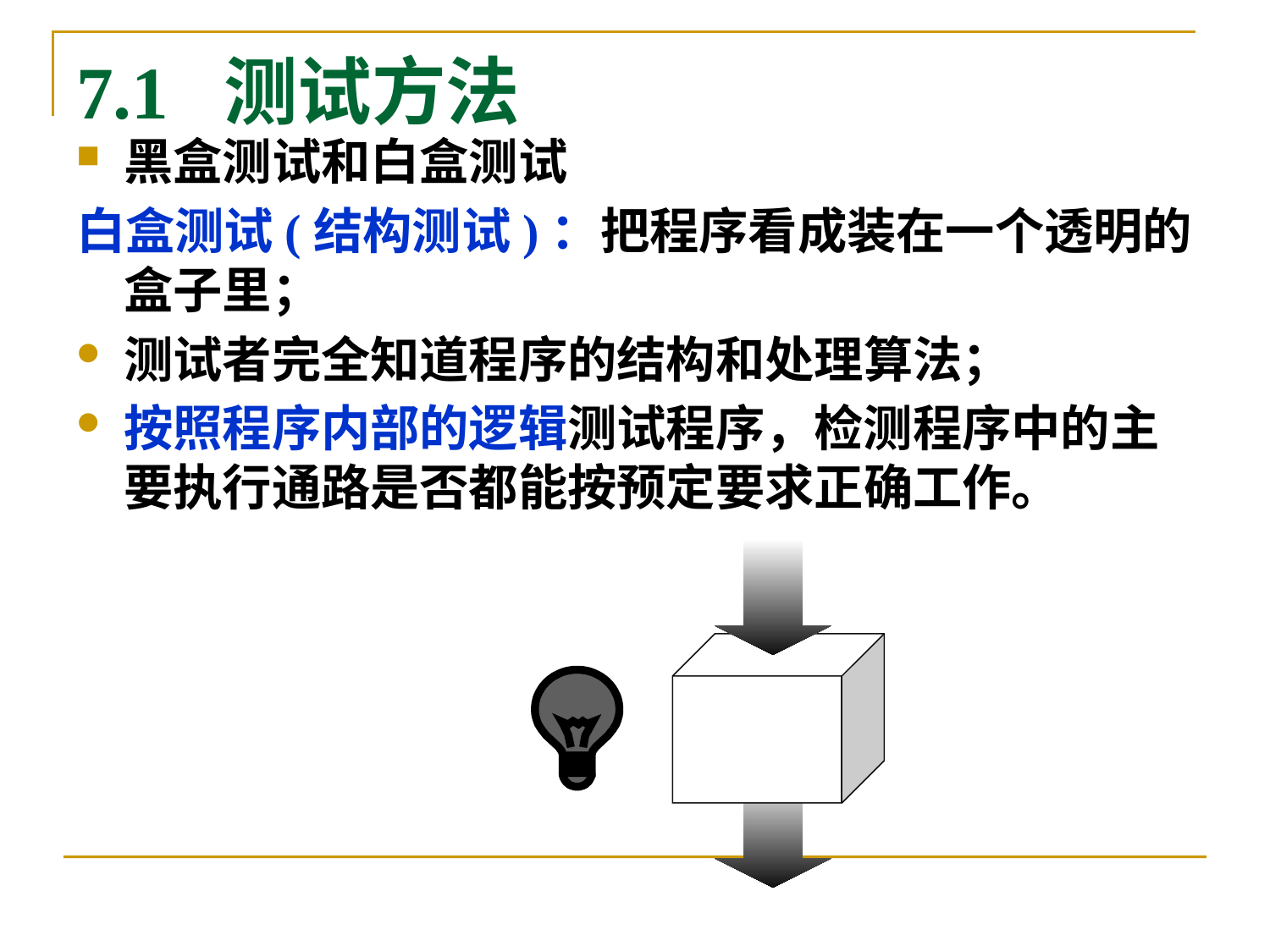

# 7.1  测试方法
黑盒测试和白盒测试
白盒测试(结构测试)：把程序看成装在一个透明的盒子里；
测试者完全知道程序的结构和处理算法；
按照程序内部的逻辑测试程序，检测程序中的主要执行通路是否都能按预定要求正确工作。